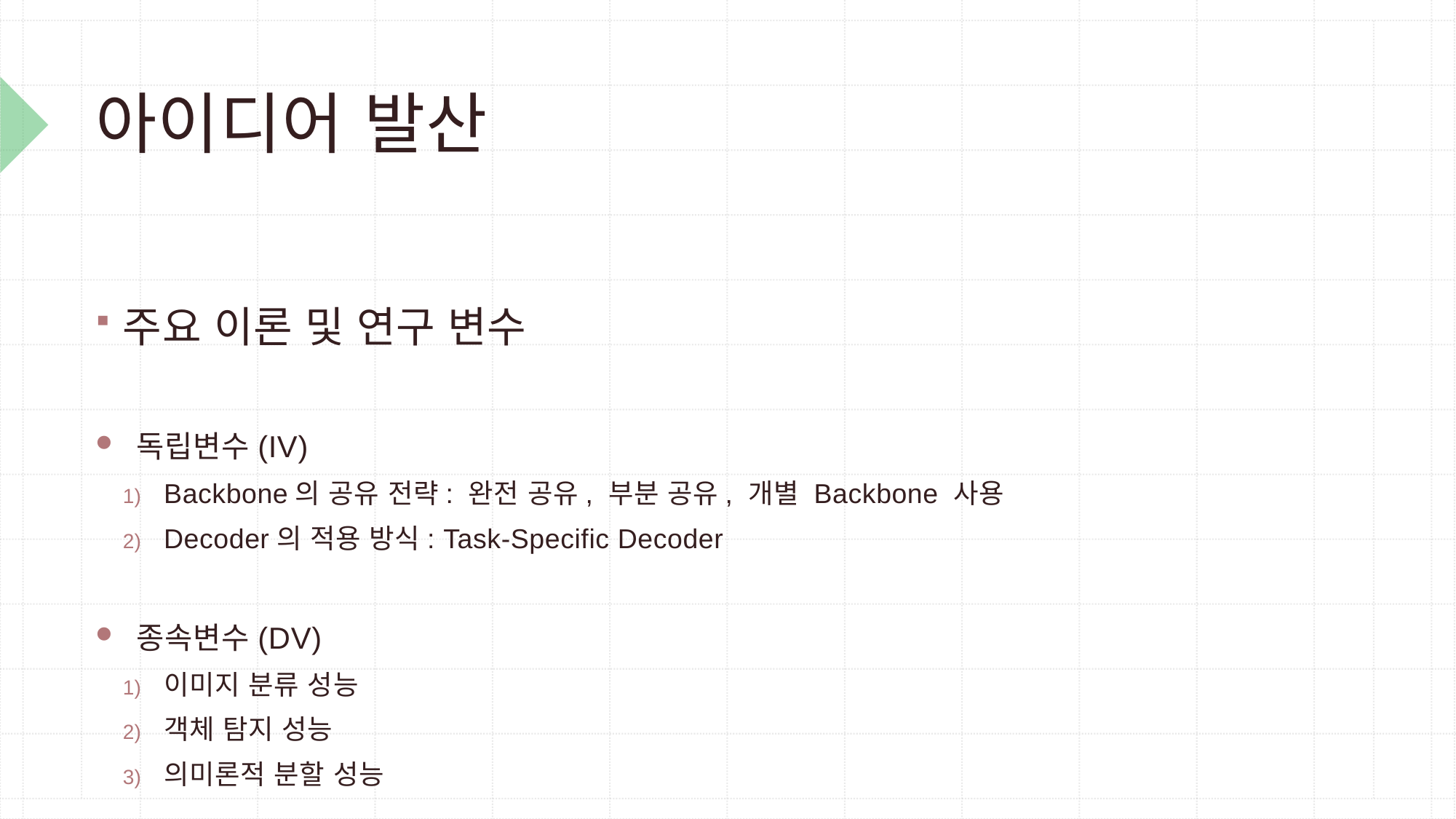

# 아이디어 발산
주요 이론 및 연구 변수

독립변수(IV)
Backbone의 공유 전략: 완전 공유, 부분 공유, 개별 Backbone 사용
Decoder의 적용 방식: Task-Specific Decoder

종속변수(DV)
이미지 분류 성능
객체 탐지 성능
의미론적 분할 성능